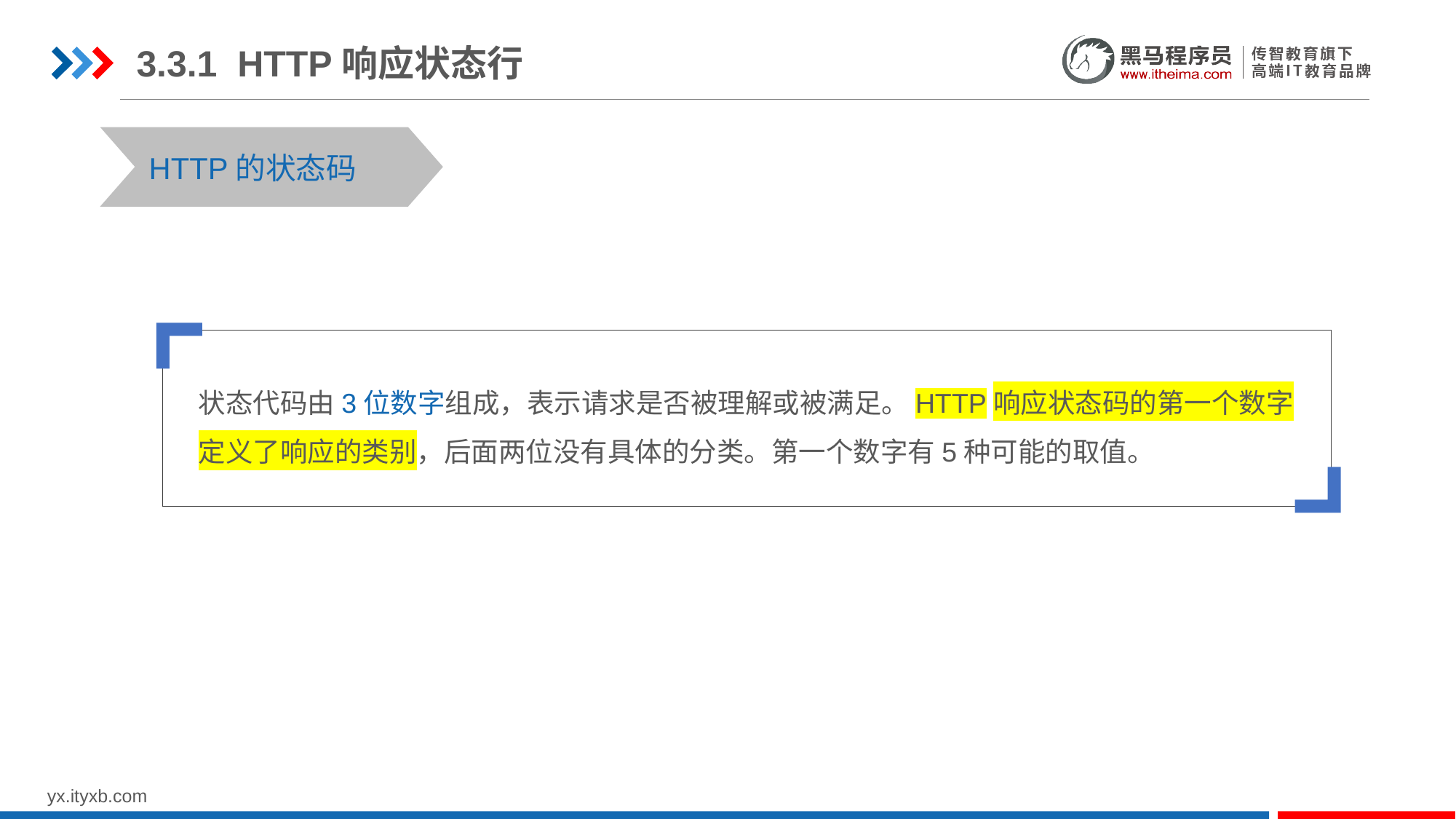

3.3.1  HTTP响应状态行

HTTP的状态码

状态代码由3位数字组成，表示请求是否被理解或被满足。HTTP响应状态码的第一个数字定义了响应的类别，后面两位没有具体的分类。第一个数字有5种可能的取值。